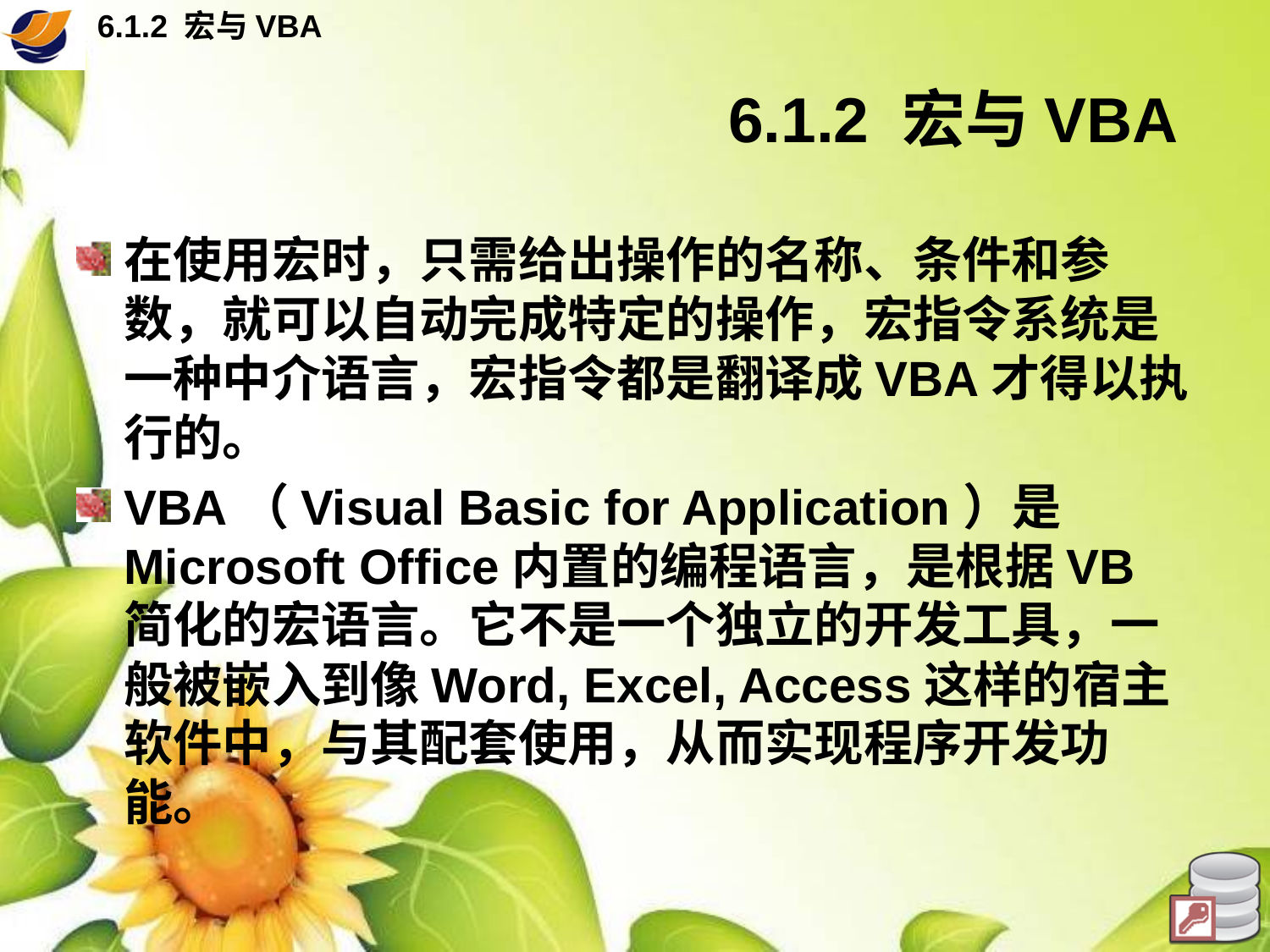

6.1.2 宏与VBA
# 6.1.2 宏与VBA
在使用宏时，只需给出操作的名称、条件和参数，就可以自动完成特定的操作，宏指令系统是一种中介语言，宏指令都是翻译成VBA才得以执行的。
VBA（Visual Basic for Application）是Microsoft Office内置的编程语言，是根据VB简化的宏语言。它不是一个独立的开发工具，一般被嵌入到像Word, Excel, Access这样的宿主软件中，与其配套使用，从而实现程序开发功能。